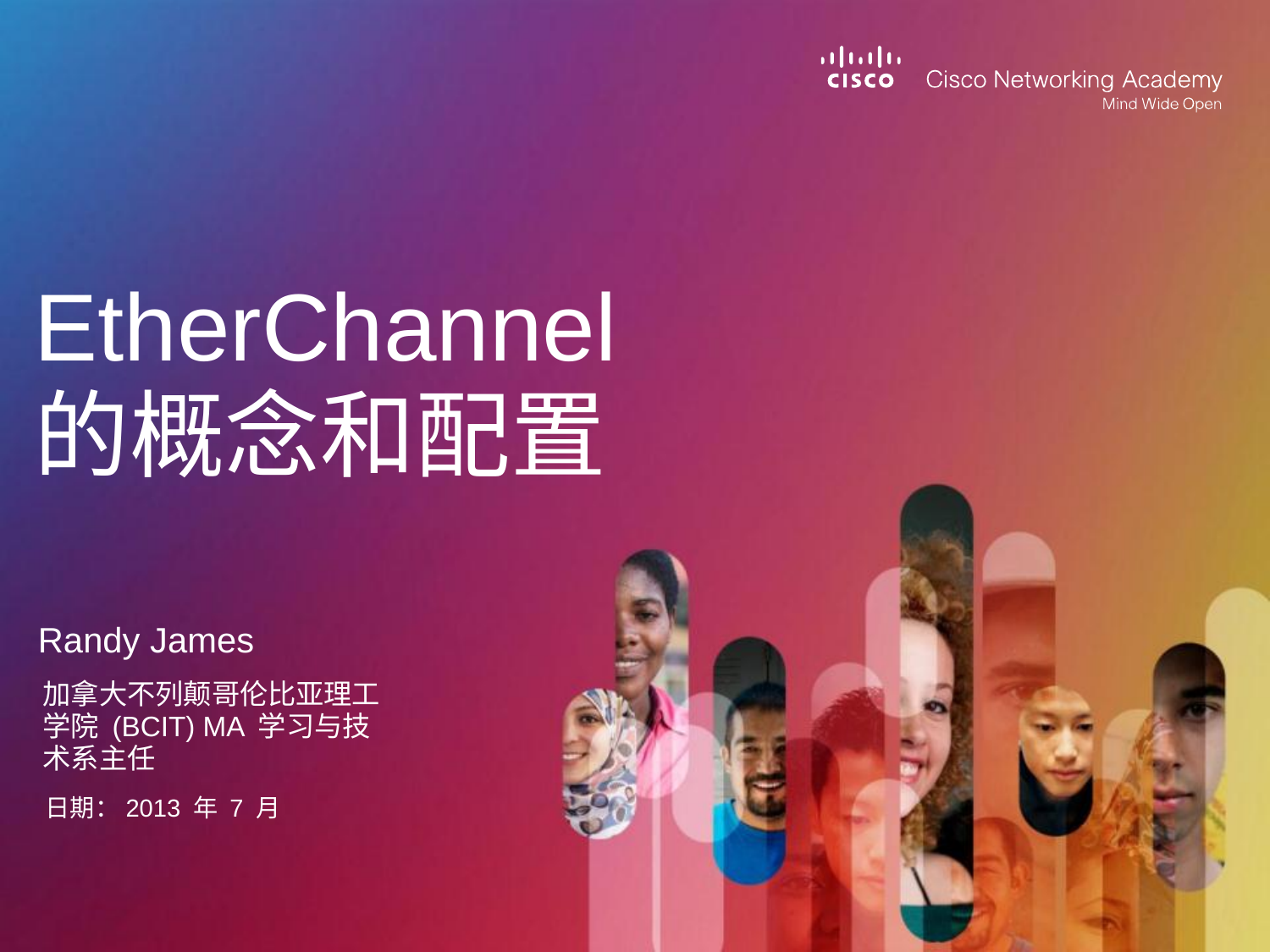

# EtherChannel 的概念和配置
Randy James
加拿大不列颠哥伦比亚理工学院 (BCIT) MA 学习与技术系主任
日期：2013 年 7 月